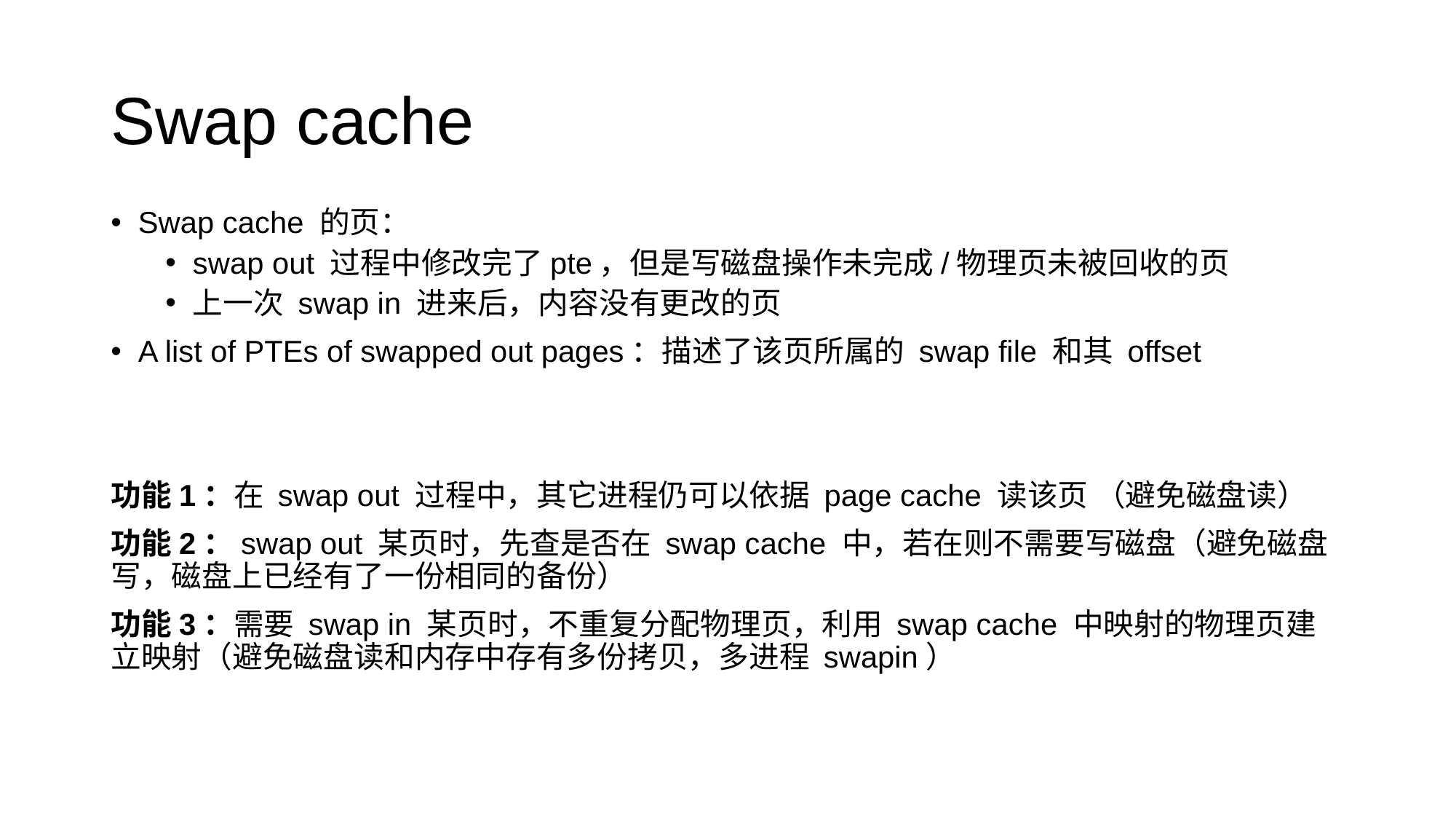

# Swap cache
Swap cache 的页：
swap out 过程中修改完了pte，但是写磁盘操作未完成/物理页未被回收的页
上一次 swap in 进来后，内容没有更改的页
A list of PTEs of swapped out pages：描述了该页所属的 swap file 和其 offset

功能1：在 swap out 过程中，其它进程仍可以依据 page cache 读该页 （避免磁盘读）
功能2：swap out 某页时，先查是否在 swap cache 中，若在则不需要写磁盘（避免磁盘写，磁盘上已经有了一份相同的备份）
功能3：需要 swap in 某页时，不重复分配物理页，利用 swap cache 中映射的物理页建立映射（避免磁盘读和内存中存有多份拷贝，多进程 swapin）